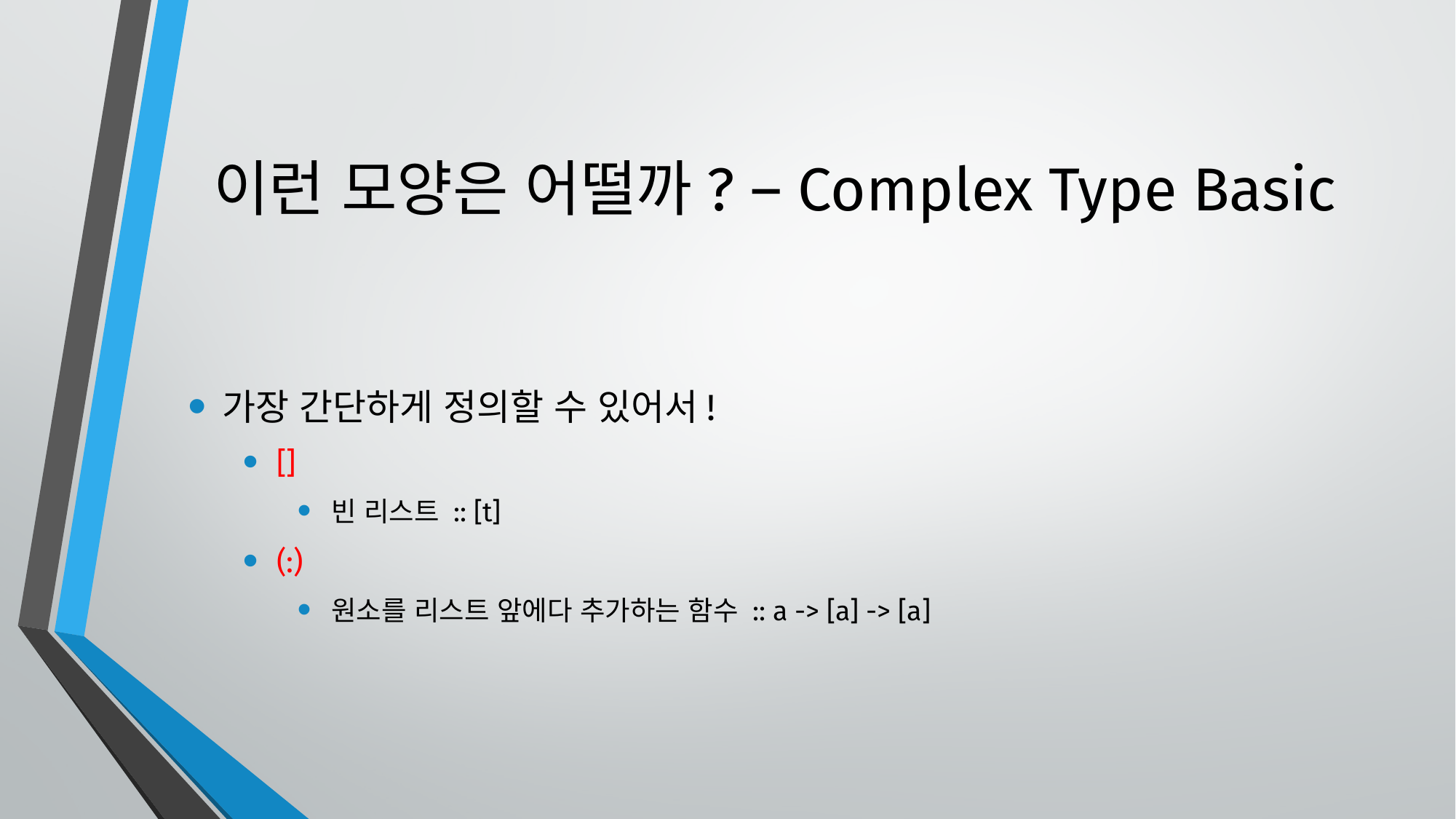

# 이런 모양은 어떨까? – Complex Type Basic
가장 간단하게 정의할 수 있어서!
[]
빈 리스트 :: [t]
(:)
원소를 리스트 앞에다 추가하는 함수 :: a -> [a] -> [a]